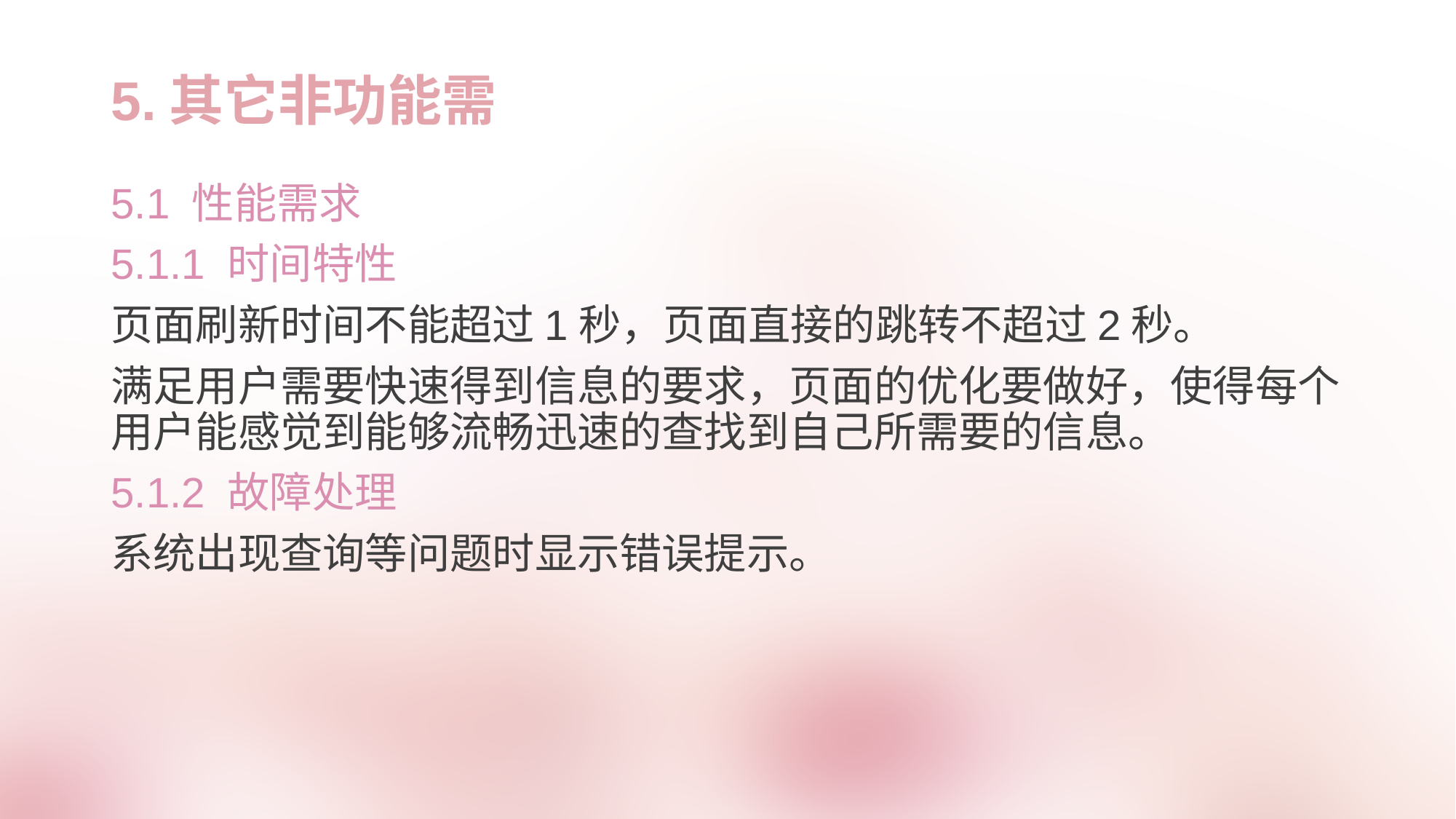

# 5.其它非功能需
5.1 性能需求
5.1.1 时间特性
页面刷新时间不能超过1秒，页面直接的跳转不超过2秒。
满足用户需要快速得到信息的要求，页面的优化要做好，使得每个用户能感觉到能够流畅迅速的查找到自己所需要的信息。
5.1.2 故障处理
系统出现查询等问题时显示错误提示。